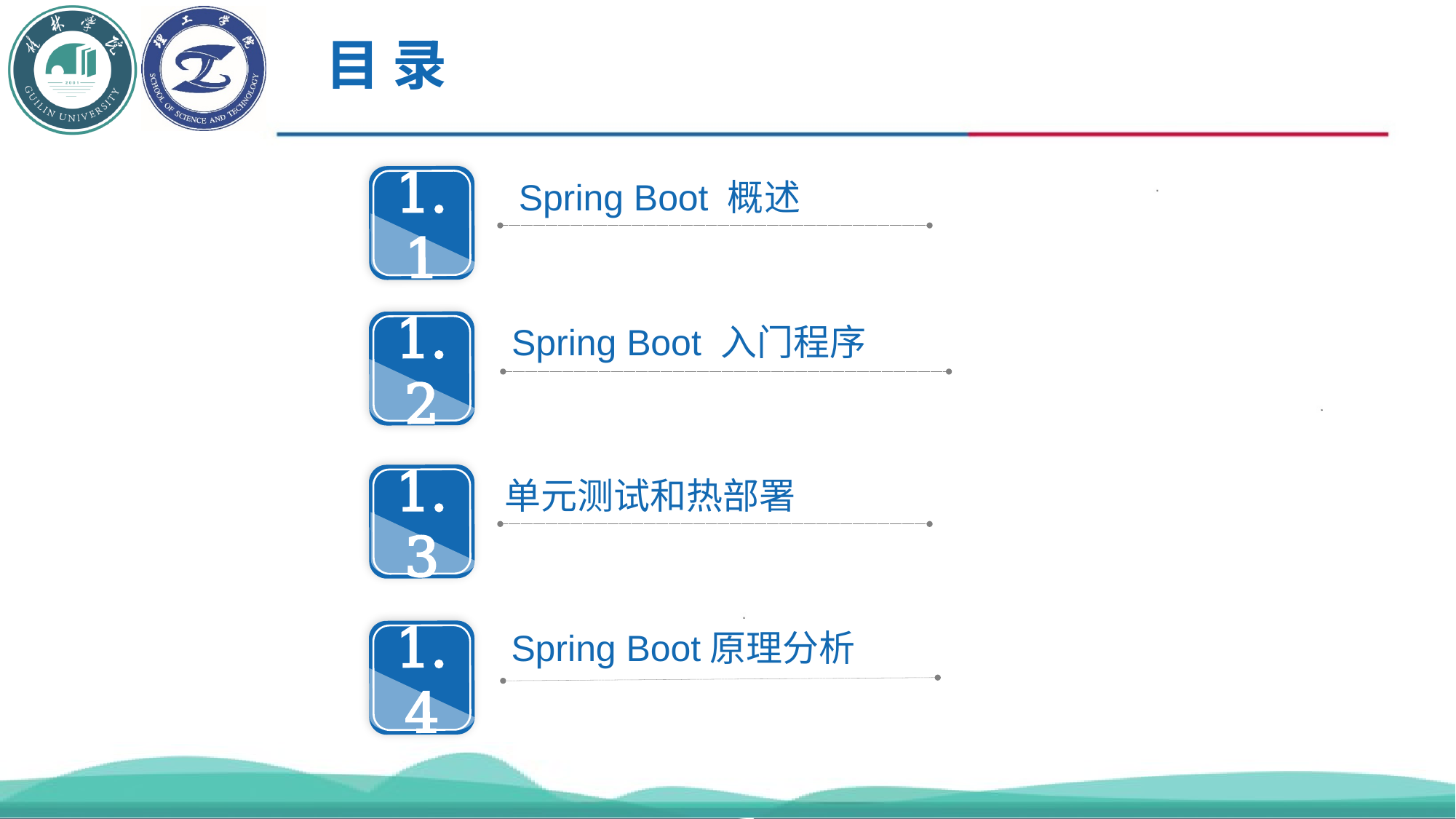

目 录
1.1

Spring Boot 概述
1.2

Spring Boot 入门程序
1.3

  单元测试和热部署
Spring Boot原理分析
1.4